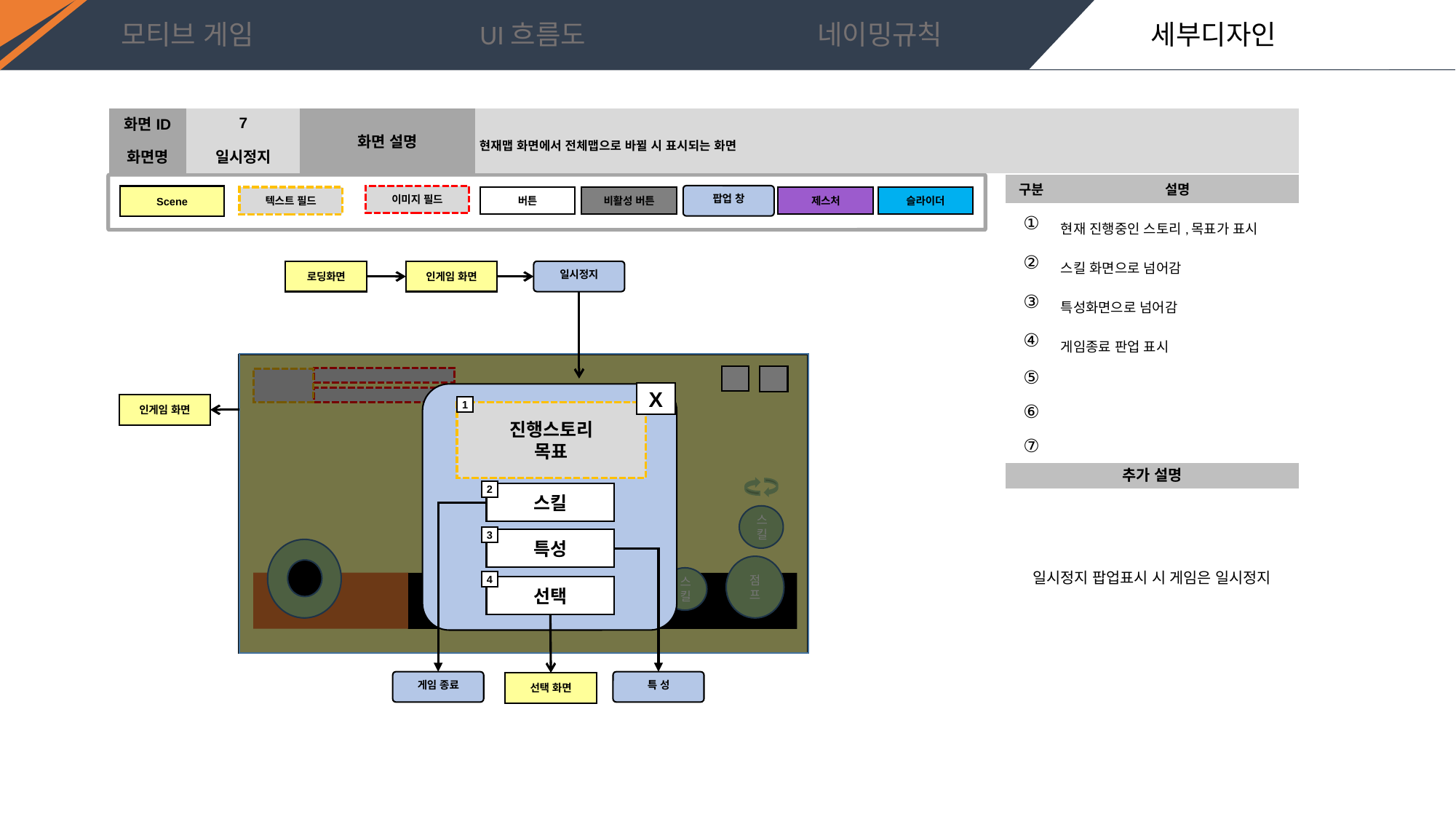

| 화면ID | 7 | 화면 설명 | 현재맵 화면에서 전체맵으로 바뀔 시 표시되는 화면 |
| --- | --- | --- | --- |
| 화면명 | 일시정지 |  |  |

| 구분 | 설명 |
| --- | --- |
| ① | 현재 진행중인 스토리,목표가 표시 |
| ② | 스킬 화면으로 넘어감 |
| ③ | 특성화면으로 넘어감 |
| ④ | 게임종료 판업 표시 |
| ⑤ |  |
| ⑥ |  |
| ⑦ |  |
| 추가 설명 |  |
| 일시정지 팝업표시 시 게임은 일시정지 |  |
팝업 창
이미지 필드
Scene
비활성 버튼
슬라이더
제스처
텍스트 필드
버튼
로딩화면
인게임 화면
일시정지

스킬

점프
스킬

X

인게임 화면
1
진행스토리
목표
2
스킬
3
특성
4
선택
게임 종료
특 성
선택 화면